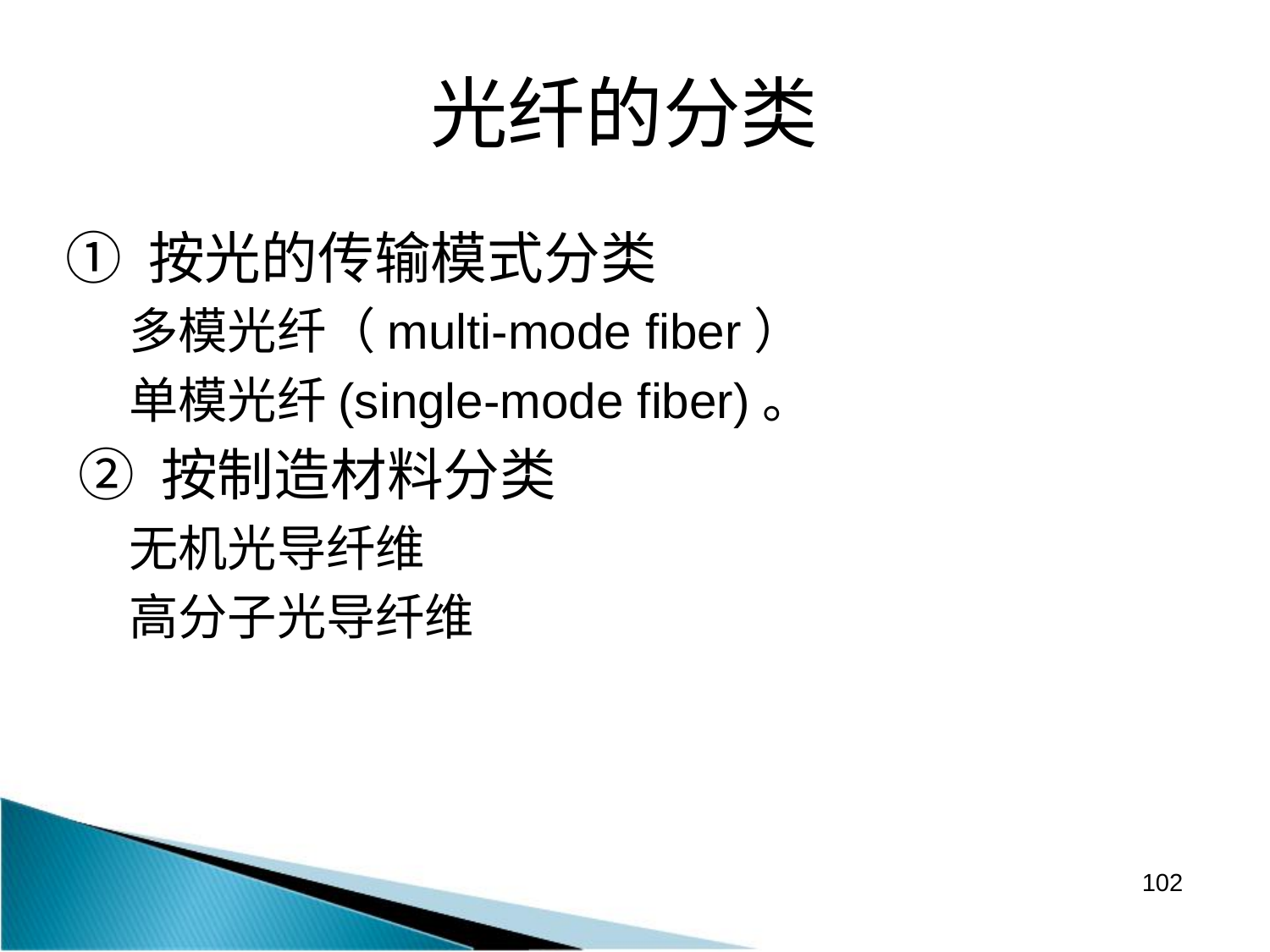

# 光纤的分类
① 按光的传输模式分类
多模光纤（multi-mode fiber）
单模光纤(single-mode fiber)。
 ② 按制造材料分类
无机光导纤维
高分子光导纤维
102